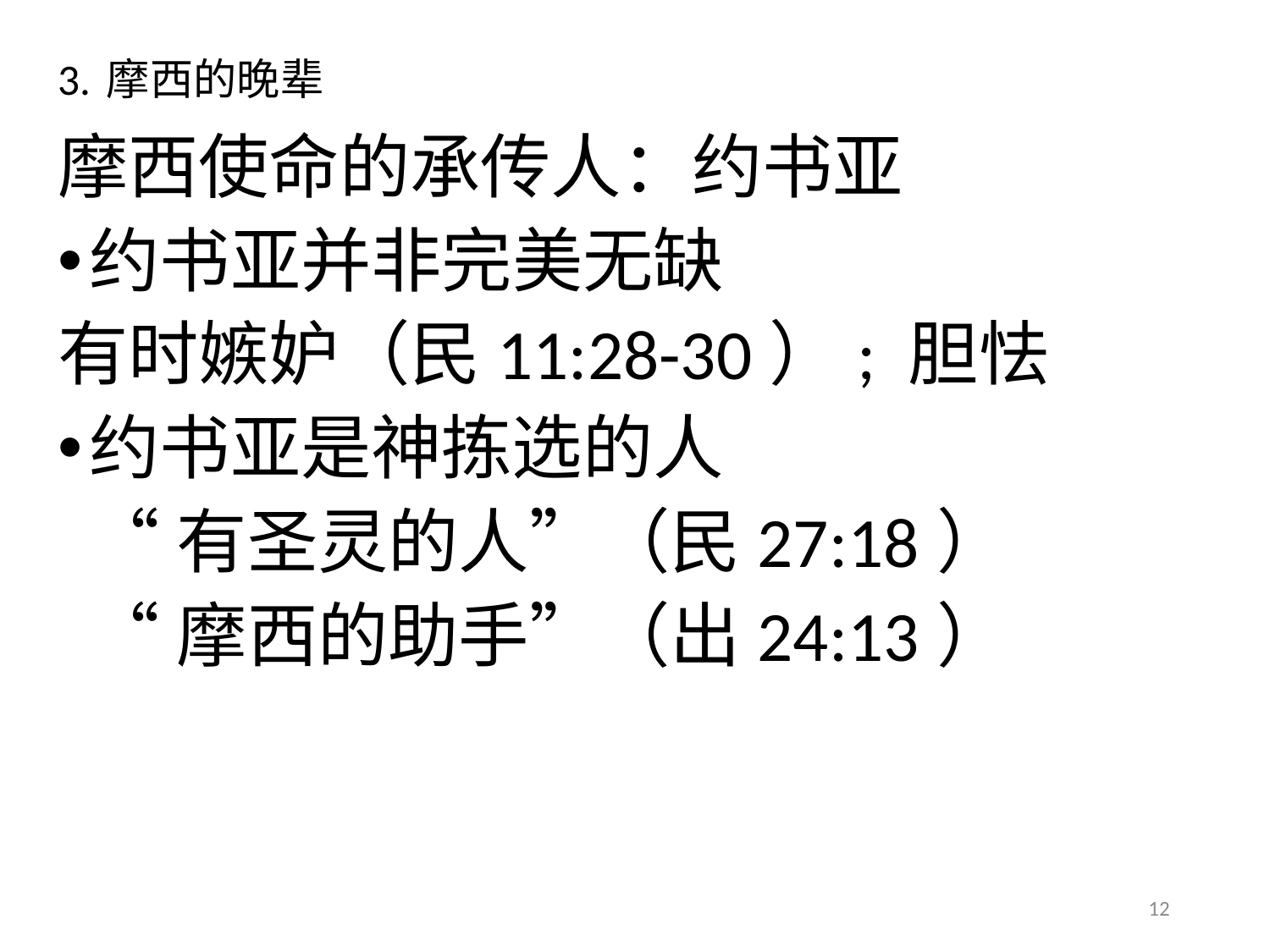

# 3. 摩西的晚辈
摩西使命的承传人：约书亚
约书亚并非完美无缺
有时嫉妒（民11:28-30）; 胆怯
约书亚是神拣选的人
  “有圣灵的人”（民27:18）
  “摩西的助手”（出24:13）
12